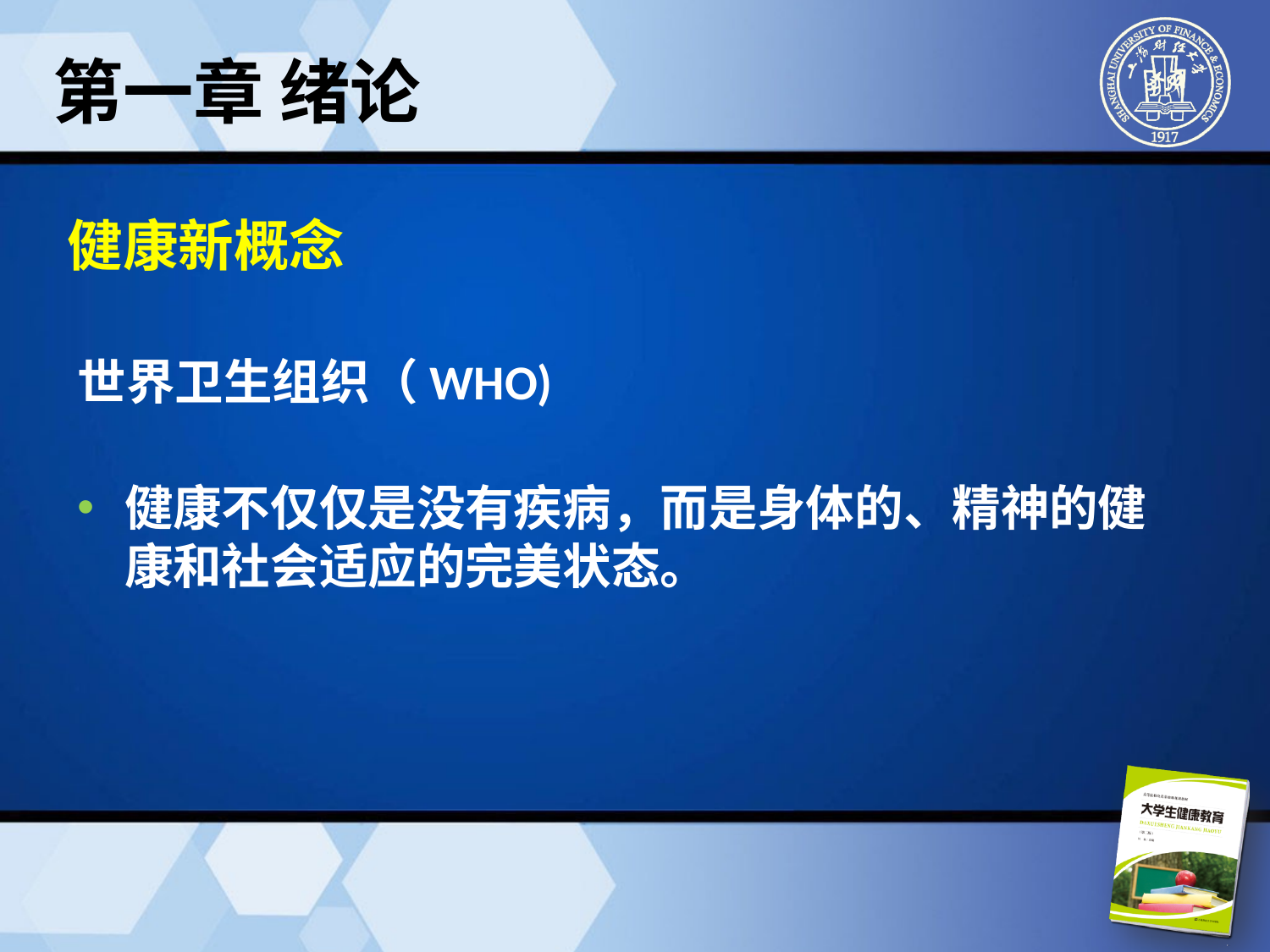

第一章 绪论
健康新概念
世界卫生组织（WHO)

健康不仅仅是没有疾病，而是身体的、精神的健康和社会适应的完美状态。